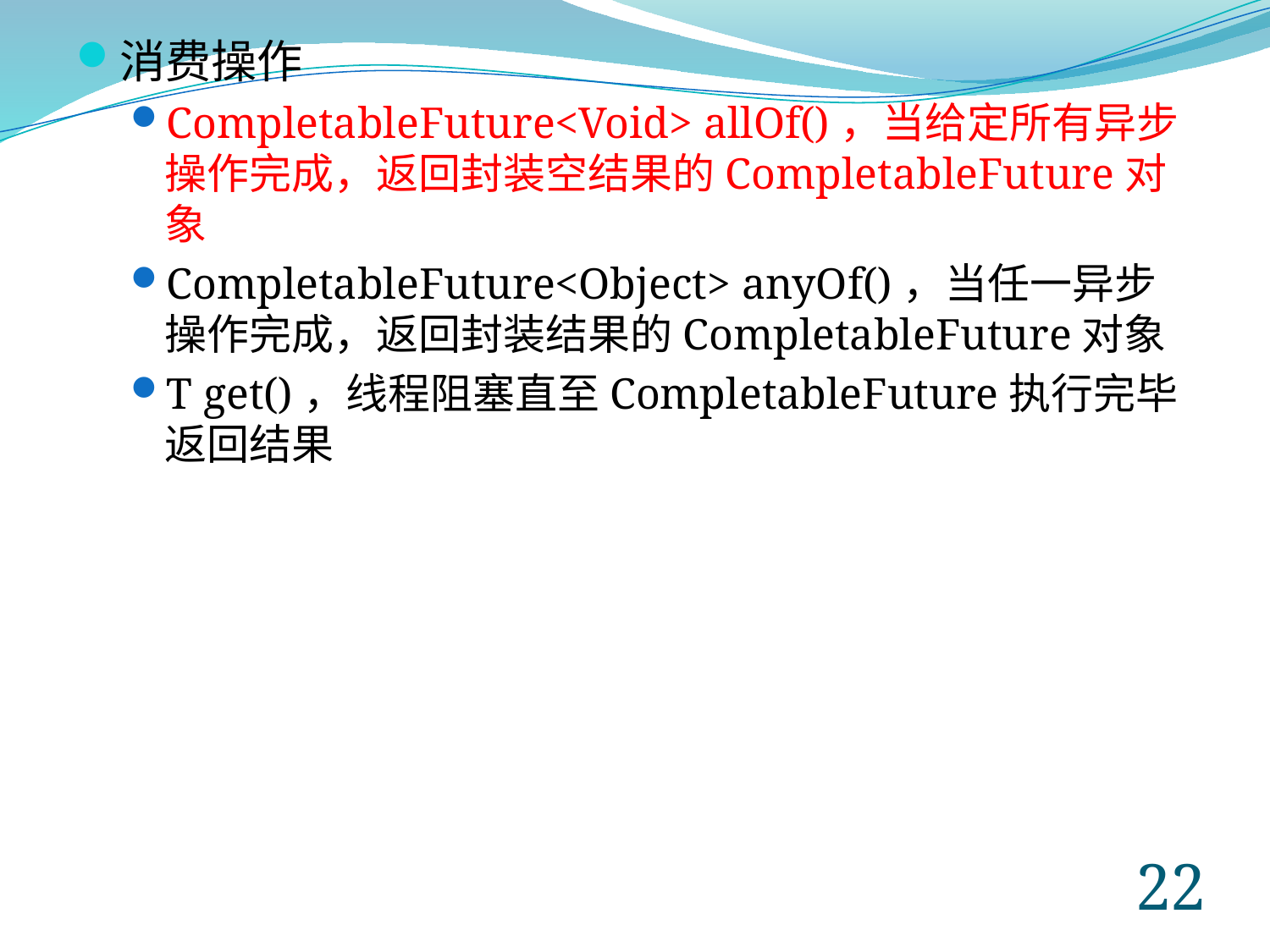

消费操作
CompletableFuture<Void> allOf()，当给定所有异步操作完成，返回封装空结果的CompletableFuture对象
CompletableFuture<Object> anyOf()，当任一异步操作完成，返回封装结果的CompletableFuture对象
T get()，线程阻塞直至CompletableFuture执行完毕返回结果

22